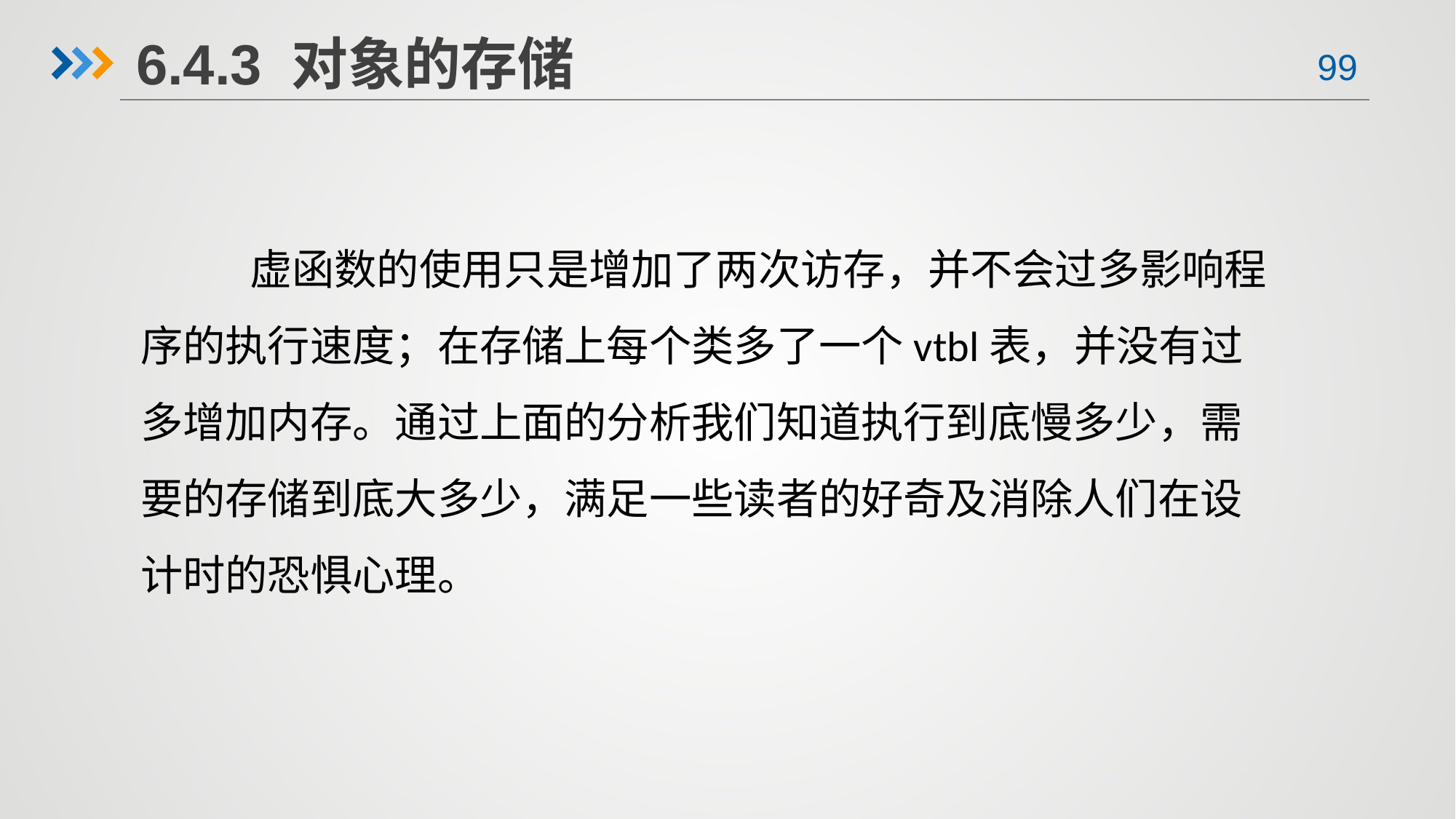

6.4.3 对象的存储
      	虚函数的使用只是增加了两次访存，并不会过多影响程序的执行速度；在存储上每个类多了一个vtbl表，并没有过多增加内存。通过上面的分析我们知道执行到底慢多少，需要的存储到底大多少，满足一些读者的好奇及消除人们在设计时的恐惧心理。